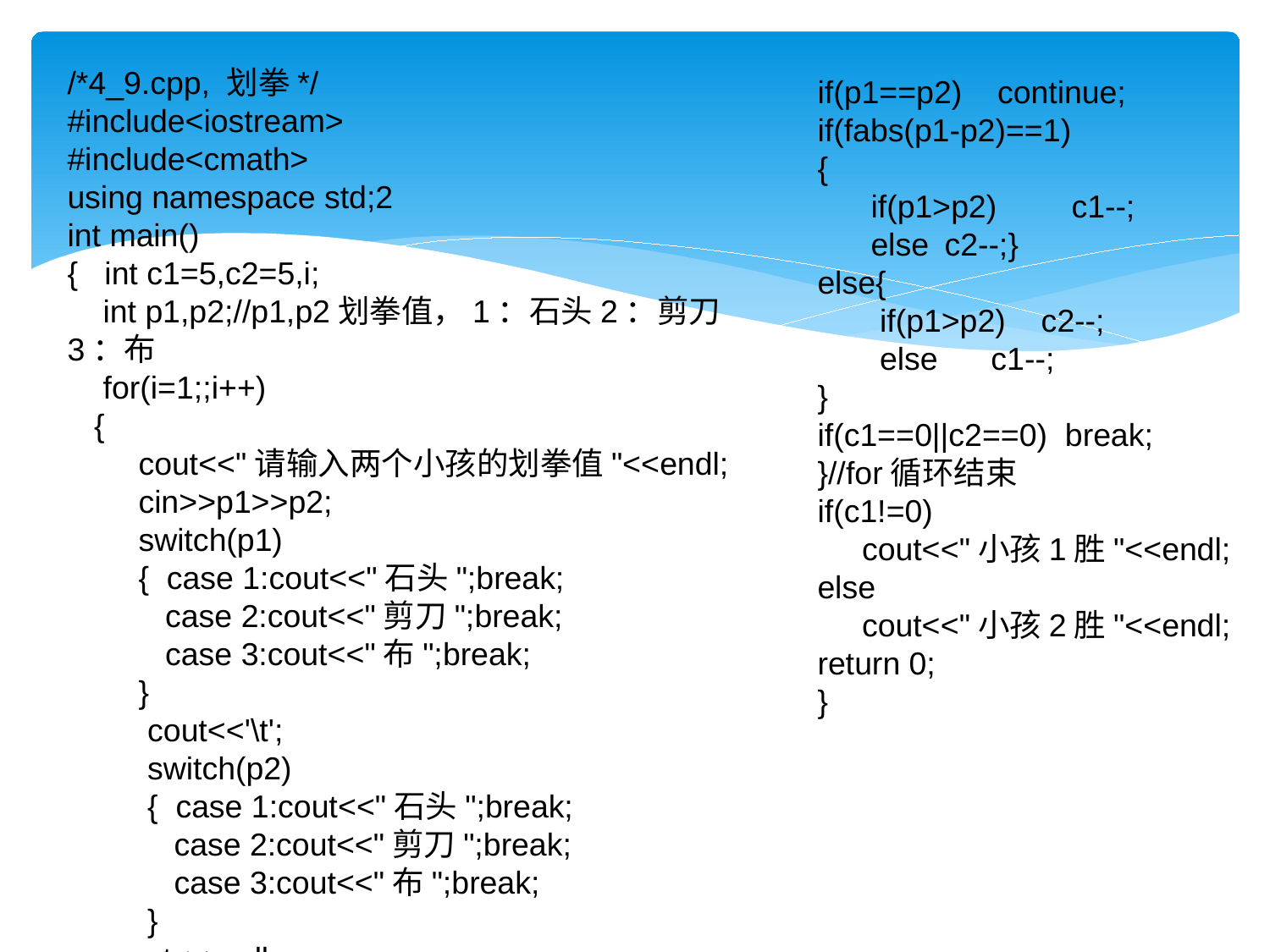

/*4_9.cpp, 划拳*/
#include<iostream>
#include<cmath>
using namespace std;2
int main()
{   int c1=5,c2=5,i;
    int p1,p2;//p1,p2划拳值，1：石头2：剪刀3：布
    for(i=1;;i++)
   {
        cout<<"请输入两个小孩的划拳值"<<endl;
        cin>>p1>>p2;
        switch(p1)
        {  case 1:cout<<"石头";break;
           case 2:cout<<"剪刀";break;
           case 3:cout<<"布";break;
        }
         cout<<'\t';
         switch(p2)
         {  case 1:cout<<"石头";break;
            case 2:cout<<"剪刀";break;
            case 3:cout<<"布";break;
         }
     cout<<endl;

if(p1==p2)    continue;
if(fabs(p1-p2)==1)
{
      if(p1>p2)	c1--;
      else 	c2--;}
else{
       if(p1>p2)    c2--;
       else      c1--;
}
if(c1==0||c2==0)  break;
}//for循环结束
if(c1!=0)
     cout<<"小孩1胜"<<endl;
else
     cout<<"小孩2胜"<<endl;
return 0;
}